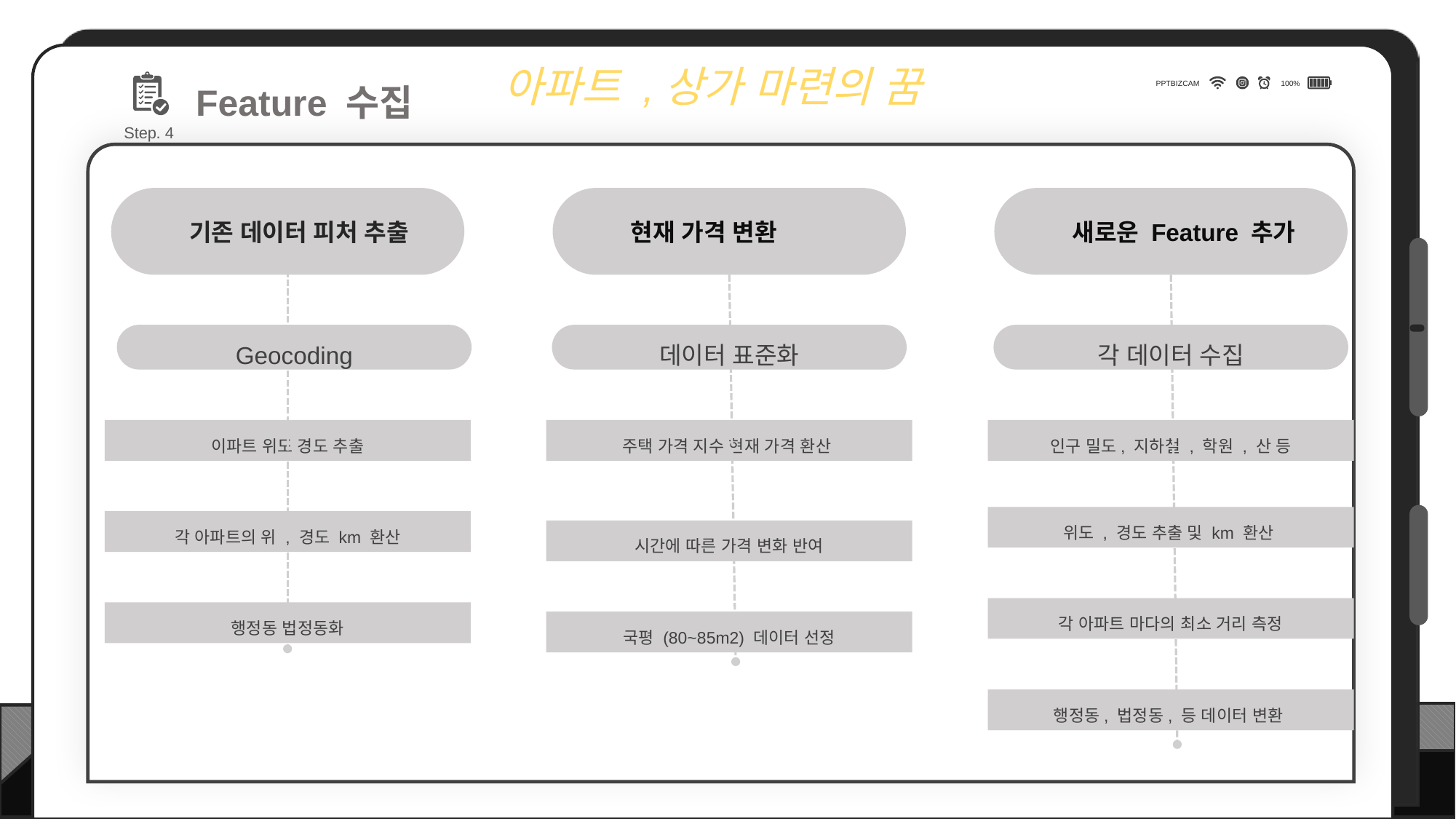

아파트 ,상가 마련의 꿈

PPTBIZCAM
100%

Step. 4
Feature 수집

기존 데이터 피처 추출
현재 가격 변환
새로운 Feature 추가

Geocoding
데이터 표준화
각 데이터 수집
이파트 위도 경도 추출
주택 가격 지수 현재 가격 환산
인구 밀도, 지하철 , 학원 , 산 등
위도 , 경도 추출 및 km 환산
각 아파트의 위 , 경도 km 환산
시간에 따른 가격 변화 반여
각 아파트 마다의 최소 거리 측정
행정동 법정동화
국평 (80~85m2) 데이터 선정
행정동, 법정동, 등 데이터 변환